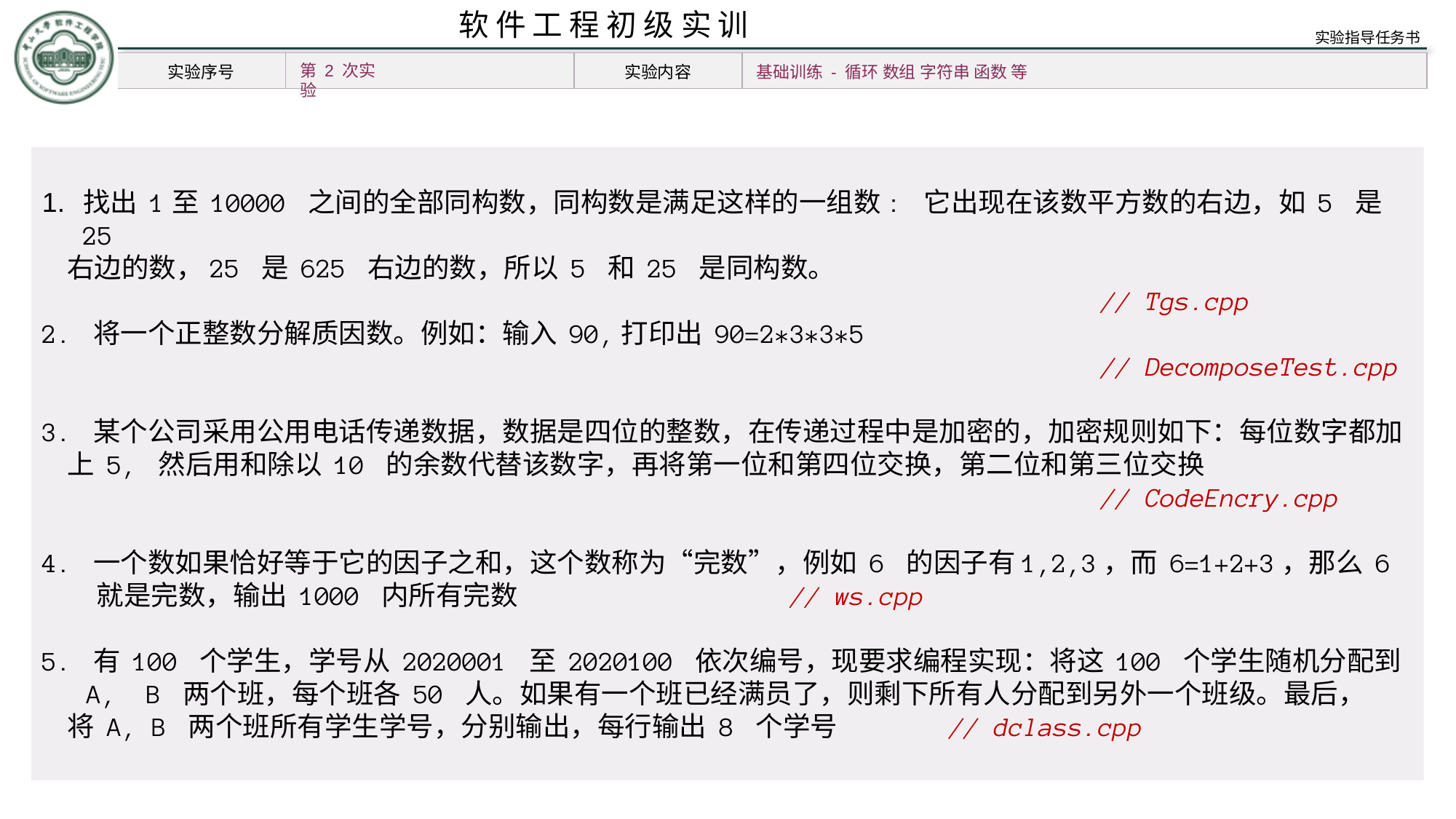

第 2 次实验
基础训练 - 循环 数组 字符串 函数 等

找出 1至 10000 之间的全部同构数，同构数是满足这样的一组数: 它出现在该数平方数的右边，如 5 是 25
   右边的数，25 是 625 右边的数，所以 5 和 25 是同构数。
                                                                       // Tgs.cpp
2. 将一个正整数分解质因数。例如：输入 90,打印出 90=2*3*3*5
                                                                       // DecomposeTest.cpp

3. 某个公司采用公用电话传递数据，数据是四位的整数，在传递过程中是加密的，加密规则如下：每位数字都加
   上 5, 然后用和除以 10 的余数代替该数字，再将第一位和第四位交换，第二位和第三位交换
                                                                       // CodeEncry.cpp

4. 一个数如果恰好等于它的因子之和，这个数称为“完数”，例如 6 的因子有1,2,3，而 6=1+2+3，那么 6 就是完数，输出 1000 内所有完数                                           // ws.cpp

5. 有 100 个学生，学号从 2020001 至 2020100 依次编号，现要求编程实现：将这 100 个学生随机分配到
   A,  B 两个班，每个班各 50 人。如果有一个班已经满员了，则剩下所有人分配到另外一个班级。最后，
   将 A, B 两个班所有学生学号，分别输出，每行输出 8 个学号                 // dclass.cpp